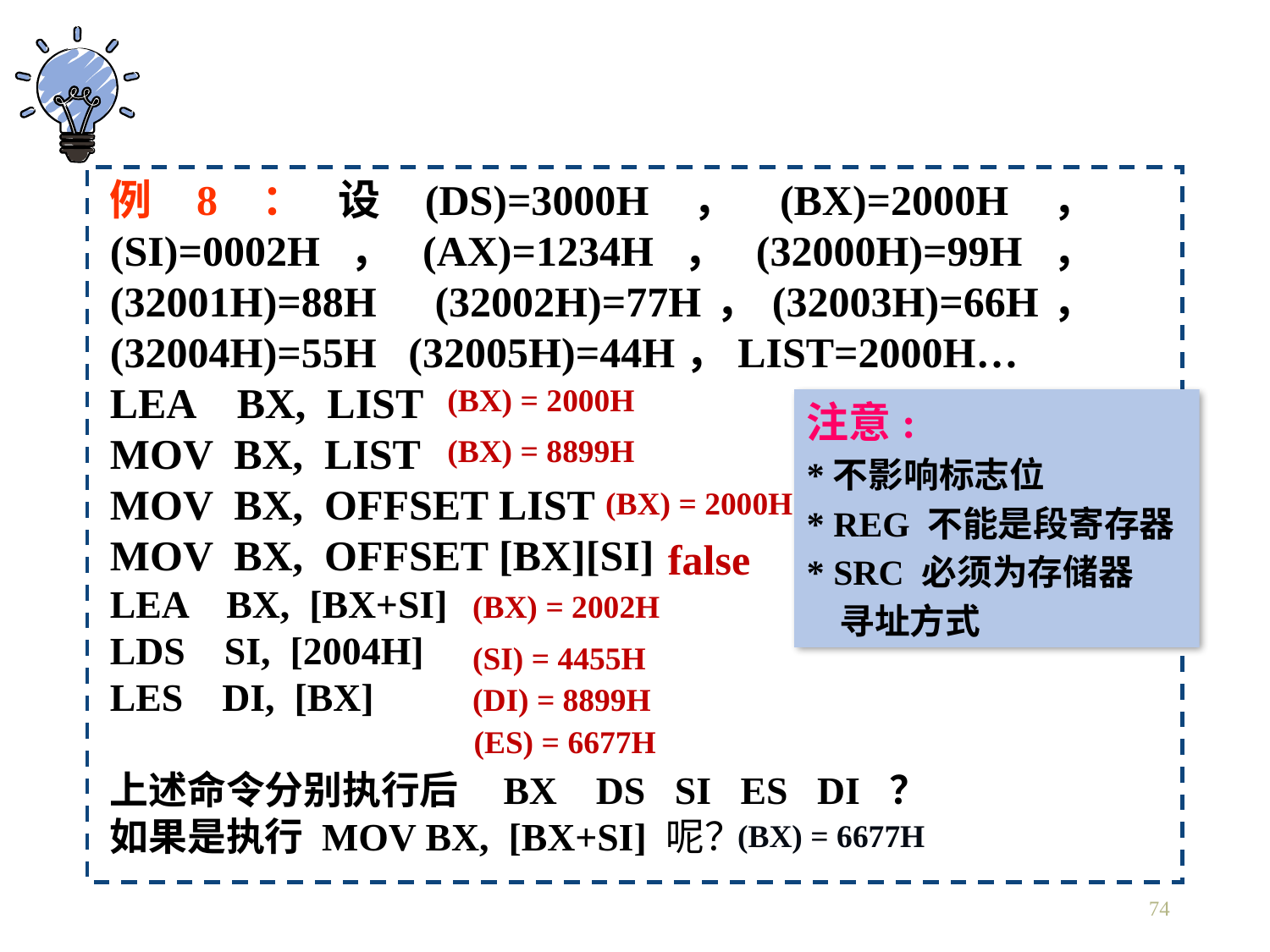

例8：设(DS)=3000H，(BX)=2000H，(SI)=0002H，(AX)=1234H，(32000H)=99H，(32001H)=88H    (32002H)=77H，(32003H)=66H，(32004H)=55H   (32005H)=44H，LIST=2000H…
LEA    BX,  LIST
MOV  BX,  LIST
MOV  BX,  OFFSET LIST
MOV  BX,  OFFSET [BX][SI]
LEA    BX,  [BX+SI]
LDS    SI,  [2004H]
LES    DI,  [BX]

上述命令分别执行后    BX    DS   SI   ES   DI  ？
如果是执行 MOV BX,  [BX+SI] 呢？
(BX) = 2000H
注意:
*不影响标志位
* REG 不能是段寄存器
* SRC 必须为存储器
   寻址方式
(BX) = 8899H
(BX) = 2000H
false
(BX) = 2002H
(SI) = 4455H
(DI) = 8899H
(ES) = 6677H

(BX) = 6677H
74